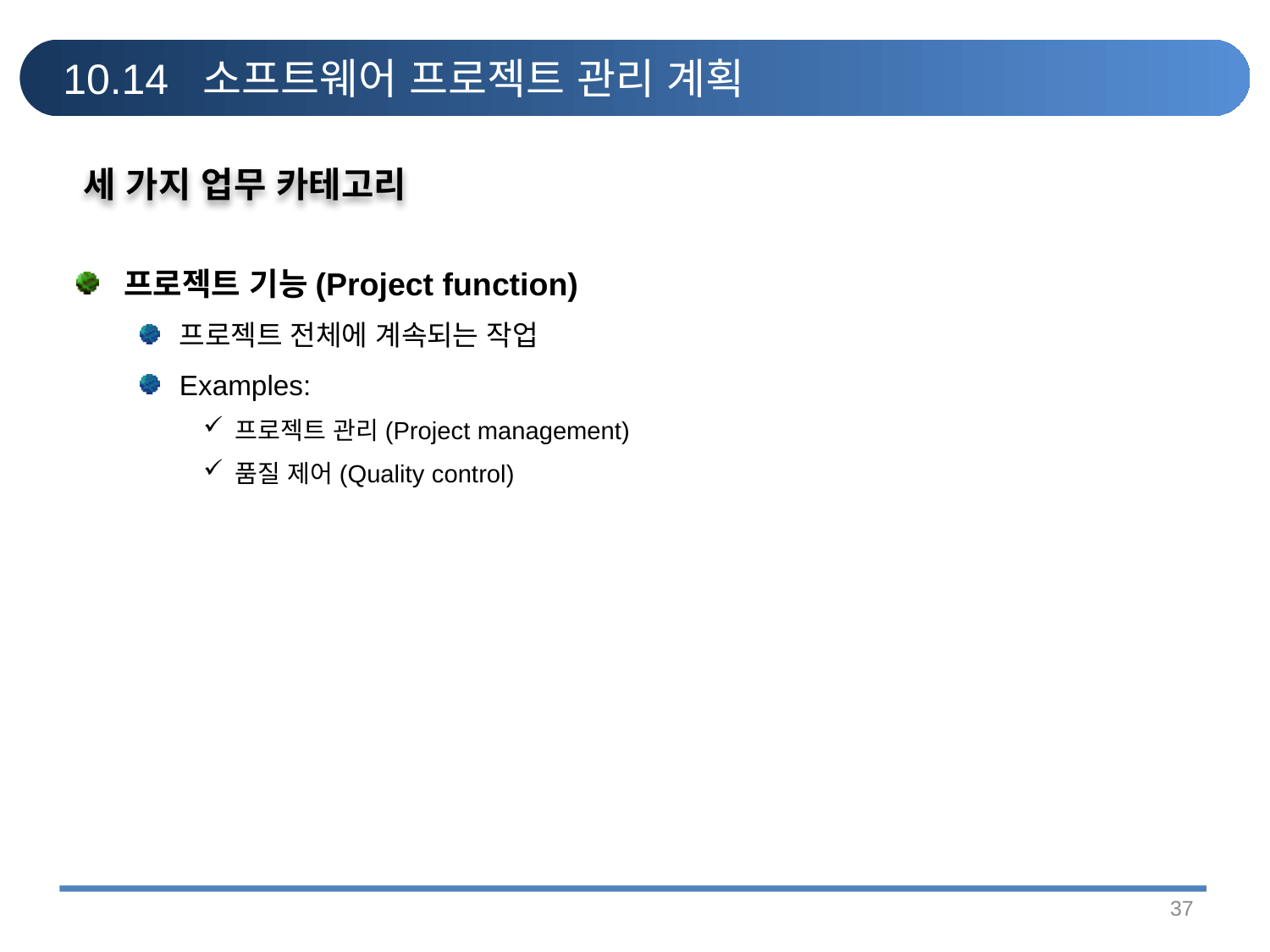

# 10.14  소프트웨어 프로젝트 관리 계획
세 가지 업무 카테고리
프로젝트 기능(Project function)
프로젝트 전체에 계속되는 작업
Examples:
프로젝트 관리(Project management)
품질 제어(Quality control)
37